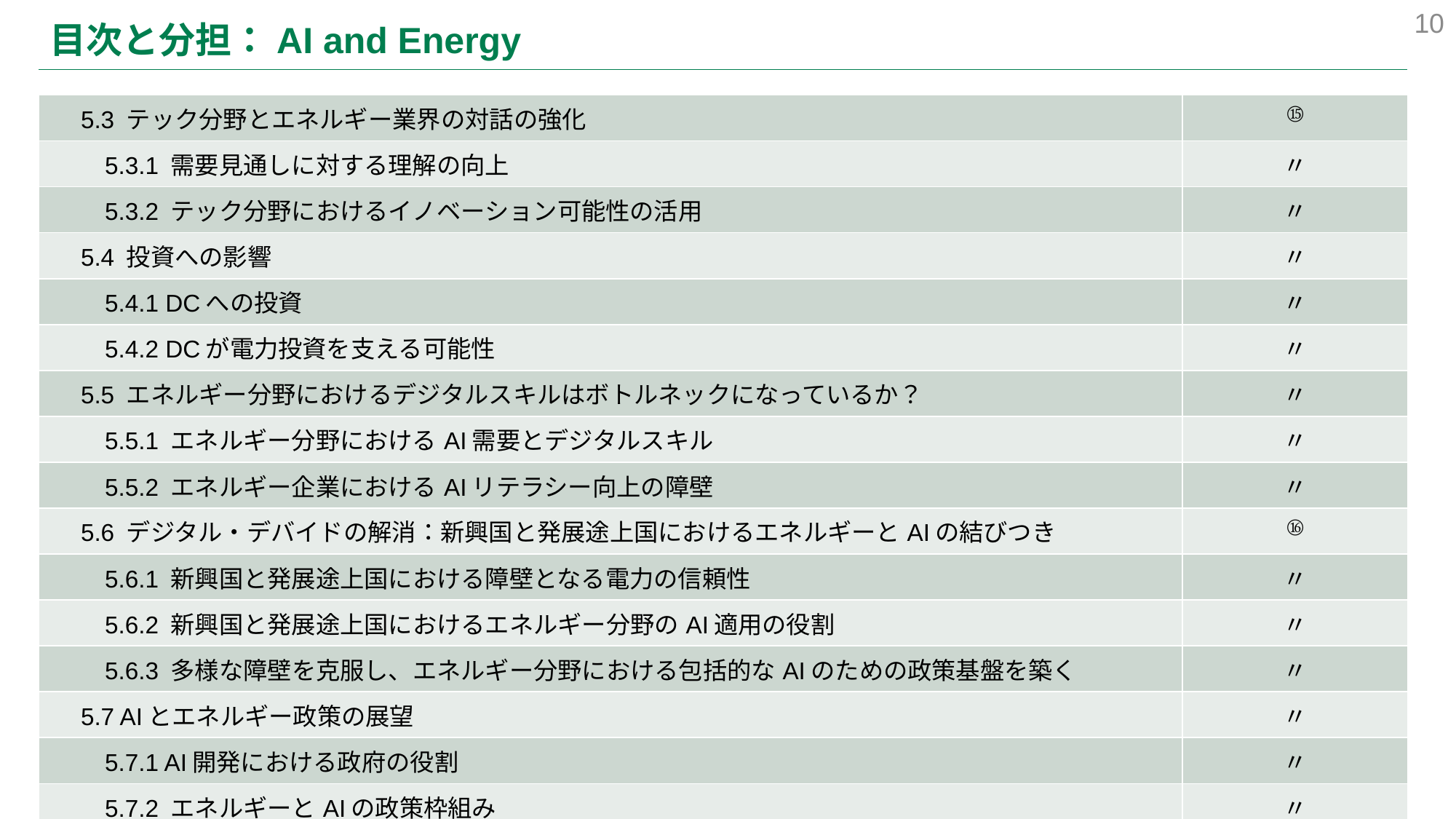

10
# 目次と分担：AI and Energy
| 5.3 テック分野とエネルギー業界の対話の強化 | ⑮ |
| --- | --- |
| 5.3.1 需要見通しに対する理解の向上 | 〃 |
| 5.3.2 テック分野におけるイノベーション可能性の活用 | 〃 |
| 5.4 投資への影響 | 〃 |
| 5.4.1 DCへの投資 | 〃 |
| 5.4.2 DCが電力投資を支える可能性 | 〃 |
| 5.5 エネルギー分野におけるデジタルスキルはボトルネックになっているか？ | 〃 |
| 5.5.1 エネルギー分野におけるAI需要とデジタルスキル | 〃 |
| 5.5.2 エネルギー企業におけるAIリテラシー向上の障壁 | 〃 |
| 5.6 デジタル・デバイドの解消：新興国と発展途上国におけるエネルギーとAIの結びつき | ⑯ |
| 5.6.1 新興国と発展途上国における障壁となる電力の信頼性 | 〃 |
| 5.6.2 新興国と発展途上国におけるエネルギー分野のAI適用の役割 | 〃 |
| 5.6.3 多様な障壁を克服し、エネルギー分野における包括的なAIのための政策基盤を築く | 〃 |
| 5.7 AIとエネルギー政策の展望 | 〃 |
| 5.7.1 AI開発における政府の役割 | 〃 |
| 5.7.2 エネルギーとAIの政策枠組み | 〃 |